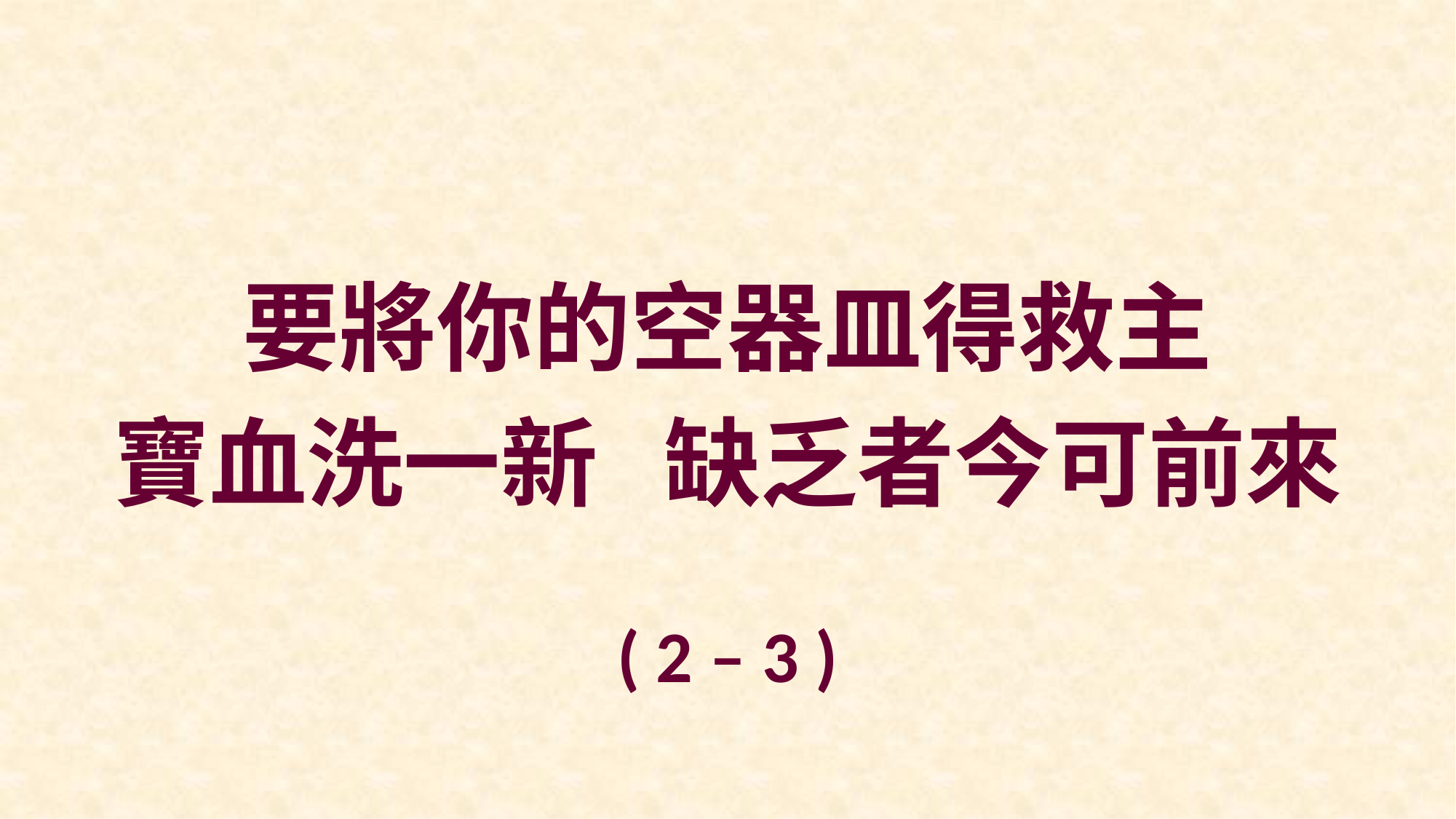

要將你的空器皿得救主
寶血洗一新   缺乏者今可前來
( 2 – 3 )